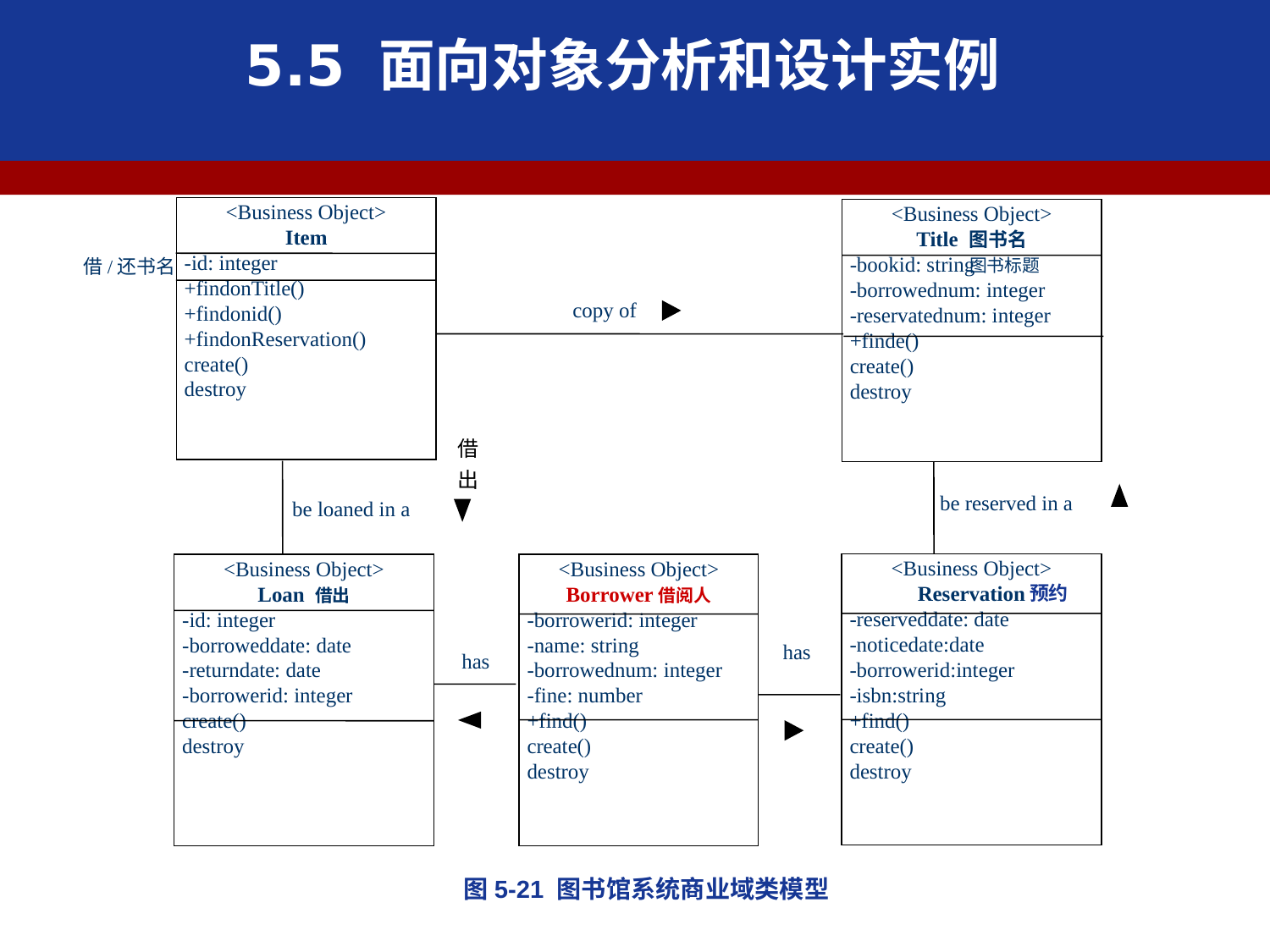

5.5 面向对象分析和设计实例

<Business Object>
Item
-id: integer
+findonTitle()
+findonid()
+findonReservation()
create()
destroy

<Business Object>
Title 图书名
-bookid: string
-borrowednum: integer
-reservatednum: integer
+finde()
create()
destroy

copy of

be reserved in a
be loaned in a

<Business Object>
Reservation
-reserveddate: date
-noticedate:date
-borrowerid:integer
-isbn:string
+find()
create()
destroy
<Business Object>
Loan 借出
-id: integer
-borroweddate: date
-returndate: date
-borrowerid: integer
create()
destroy

<Business Object>
Borrower借阅人
-borrowerid: integer
-name: string
-borrowednum: integer
-fine: number
+find()
create()
destroy

has
has

借/还书名
图书标题
| 借出 |  |
| --- | --- |

 预约
图5-21 图书馆系统商业域类模型